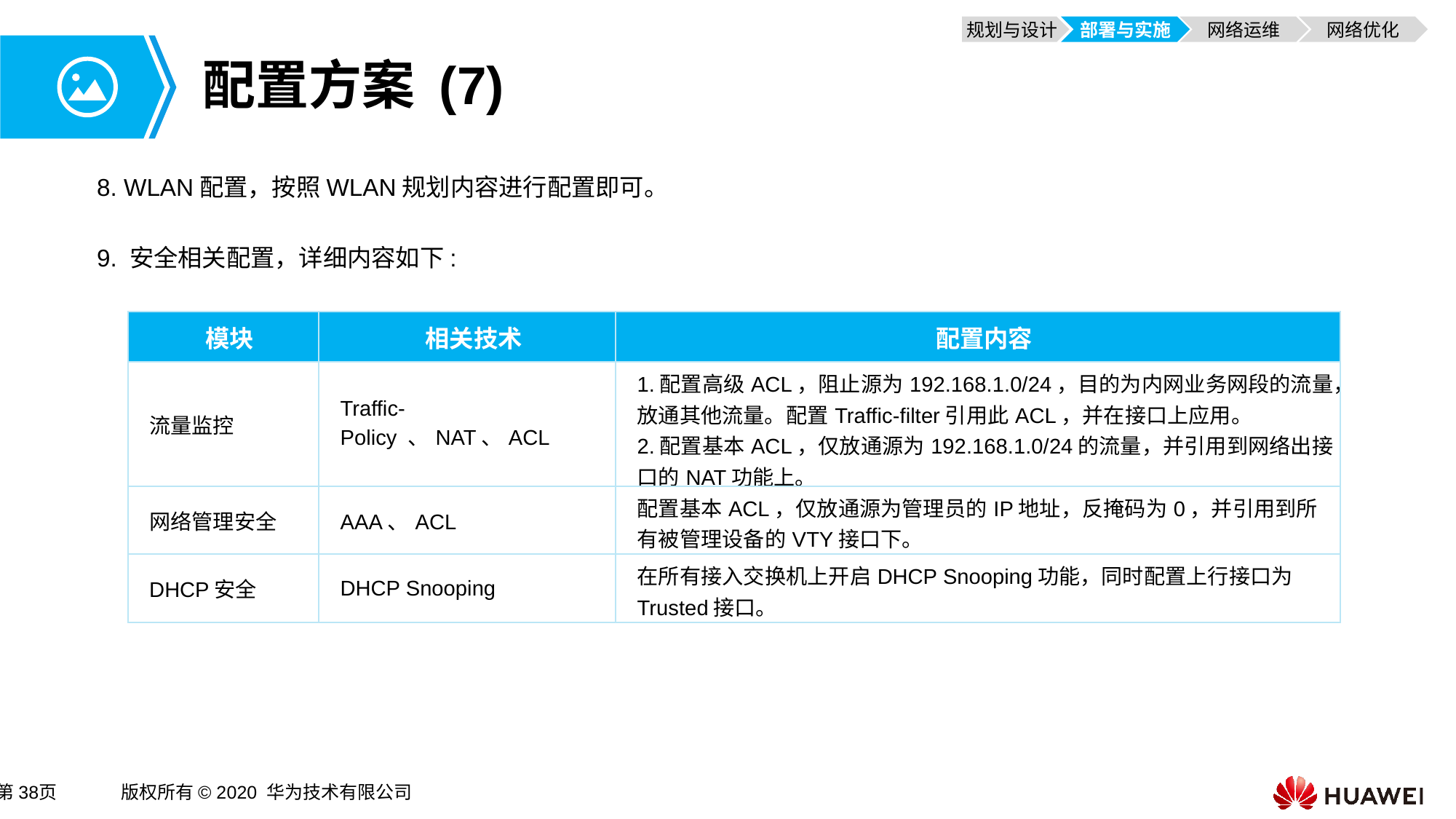

规划与设计
部署与实施
网络运维
网络优化
# 配置方案 (7)
8. WLAN配置，按照WLAN规划内容进行配置即可。
9. 安全相关配置，详细内容如下:
| 模块 | 相关技术 | 配置内容 |
| --- | --- | --- |
| 流量监控 | Traffic-Policy 、NAT、ACL | 1.配置高级ACL，阻止源为192.168.1.0/24，目的为内网业务网段的流量，放通其他流量。配置Traffic-filter引用此ACL，并在接口上应用。 2.配置基本ACL，仅放通源为192.168.1.0/24的流量，并引用到网络出接口的NAT功能上。 |
| 网络管理安全 | AAA、ACL | 配置基本ACL，仅放通源为管理员的IP地址，反掩码为0，并引用到所有被管理设备的VTY接口下。 |
| DHCP安全 | DHCP Snooping | 在所有接入交换机上开启DHCP Snooping功能，同时配置上行接口为Trusted接口。 |